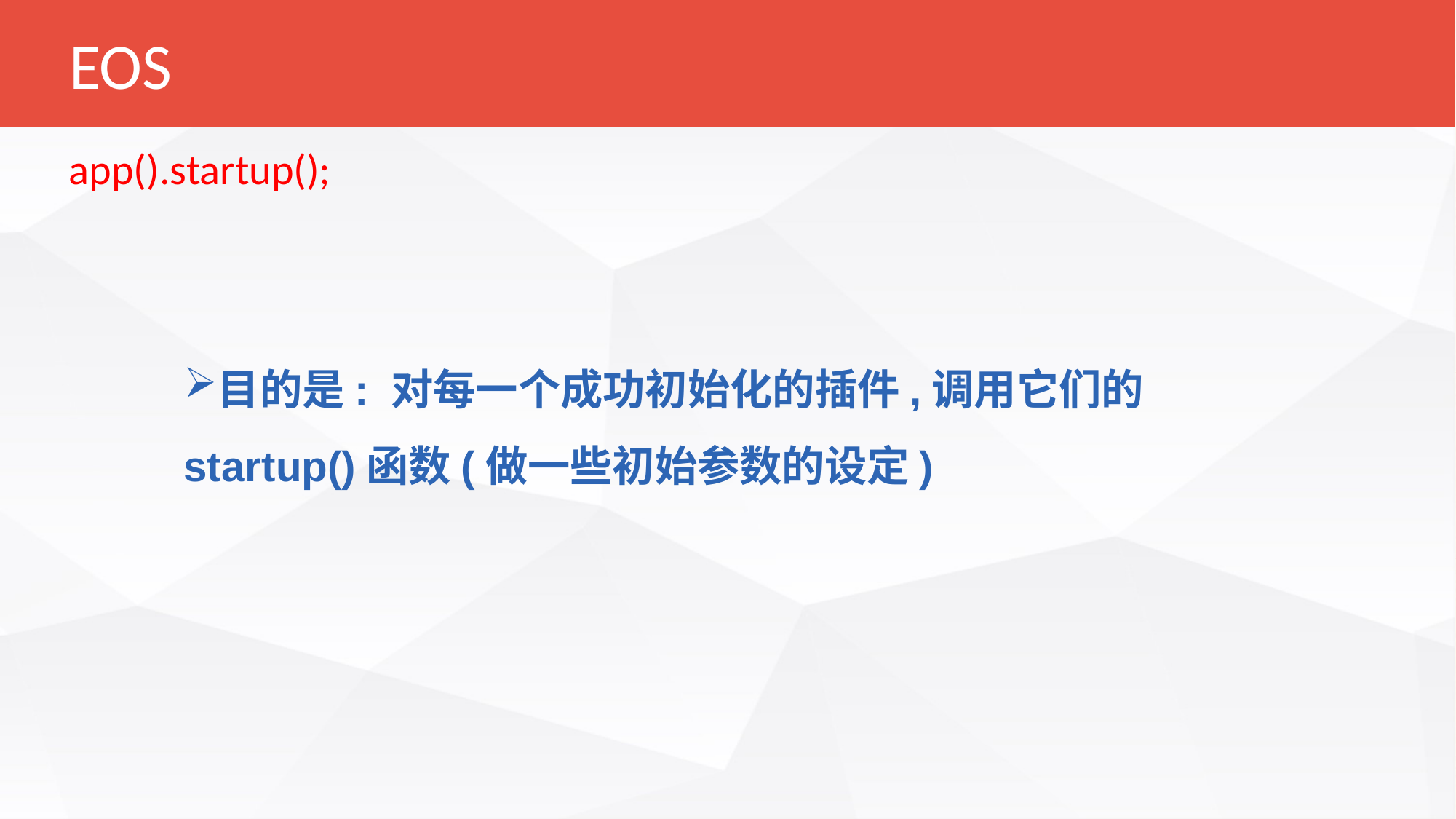

EOS
app().startup();

目的是: 对每一个成功初始化的插件,调用它们的startup()函数(做一些初始参数的设定)